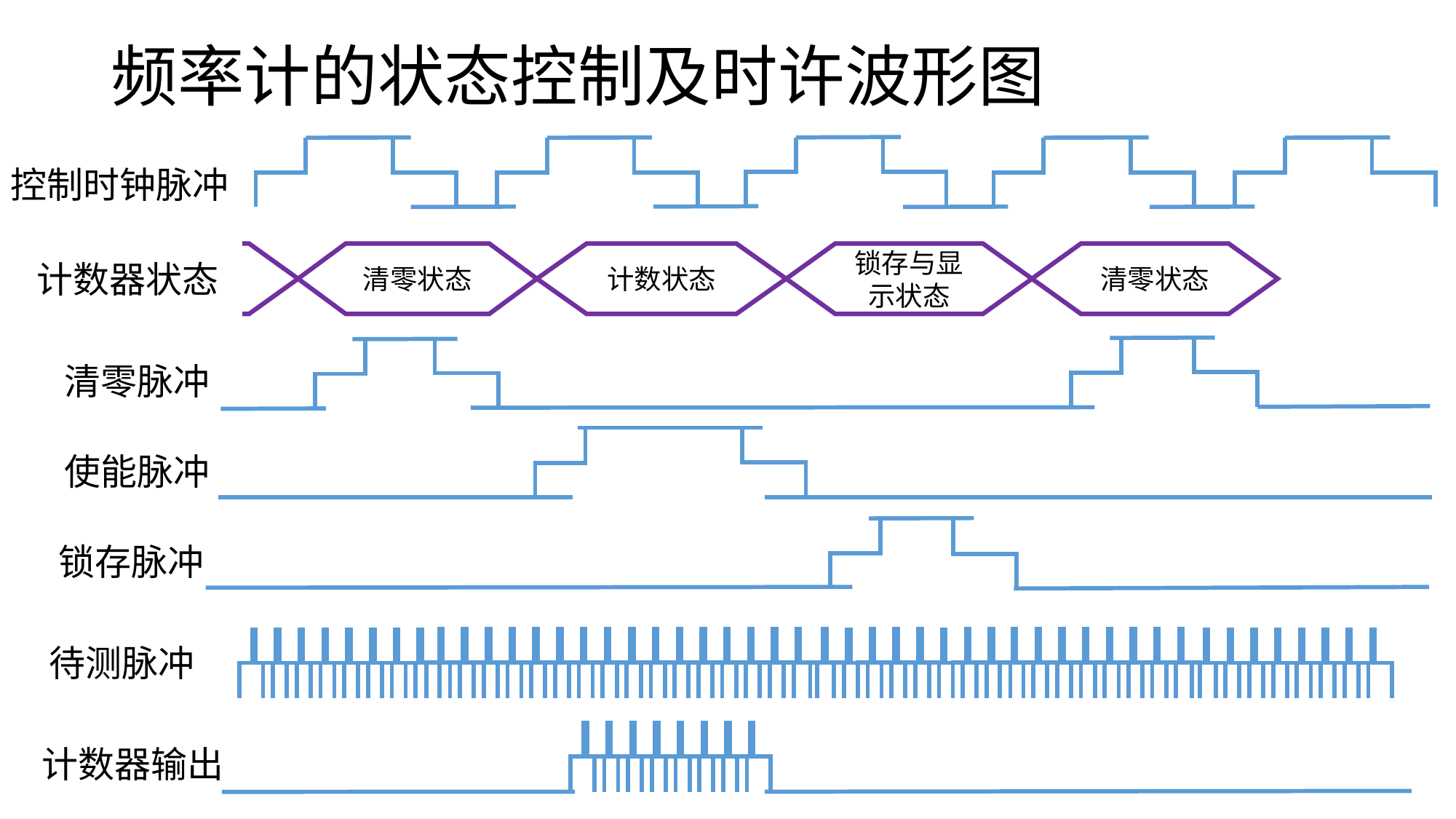

# 频率计的状态控制及时许波形图
控制时钟脉冲
计数器状态

清零状态
计数状态
锁存与显示状态
清零状态
清零脉冲
使能脉冲
锁存脉冲
待测脉冲
计数器输出